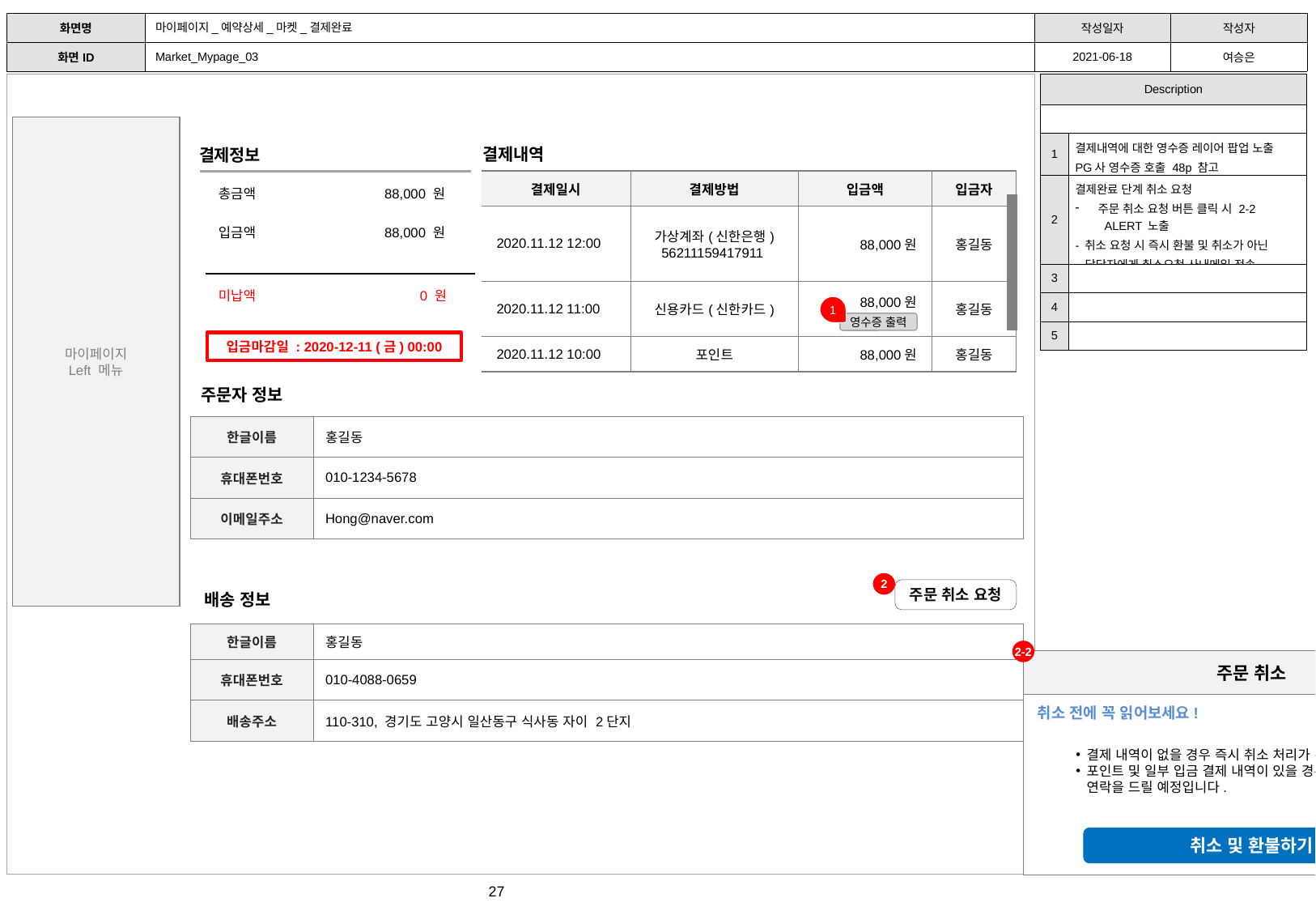

마이페이지_예약상세_마켓_결제완료
Market_Mypage_03
| Description |  |
| --- | --- |
|  |  |
| 1 | 결제내역에 대한 영수증 레이어 팝업 노출 PG사 영수증 호출 48p 참고 |
| 2 | 결제완료 단계 취소 요청 주문 취소 요청 버튼 클릭 시 2-2 ALERT 노출 - 취소 요청 시 즉시 환불 및 취소가 아닌 담당자에게 취소요청 사내메일 전송 |
| 3 |  |
| 4 |  |
| 5 |  |
마이페이지
Left 메뉴
결제내역
결제정보
| 결제일시 | 결제방법 | 입금액 | 입금자 |
| --- | --- | --- | --- |
| 2020.11.12 12:00 | 가상계좌(신한은행) 56211159417911 | 88,000원 | 홍길동 |
| 2020.11.12 11:00 | 신용카드(신한카드) | 88,000원 | 홍길동 |
| 2020.11.12 10:00 | 포인트 | 88,000원 | 홍길동 |
총금액
88,000 원
입금액
88,000 원
미납액
0 원
1
영수증 출력
입금마감일 : 2020-12-11 (금) 00:00
주문자 정보
| 한글이름 | 홍길동 |
| --- | --- |
| 휴대폰번호 | 010-1234-5678 |
| 이메일주소 | Hong@naver.com |
2
주문 취소 요청
배송 정보
| 한글이름 | 홍길동 |
| --- | --- |
| 휴대폰번호 | 010-4088-0659 |
| 배송주소 | 110-310, 경기도 고양시 일산동구 식사동 자이 2단지 |
2-2
주문 취소

취소 전에 꼭 읽어보세요!
결제 내역이 없을 경우 즉시 취소 처리가 완료됩니다.
포인트 및 일부 입금 결제 내역이 있을 경우 담당자가 확인 후
연락을 드릴 예정입니다.
취소 및 환불하기